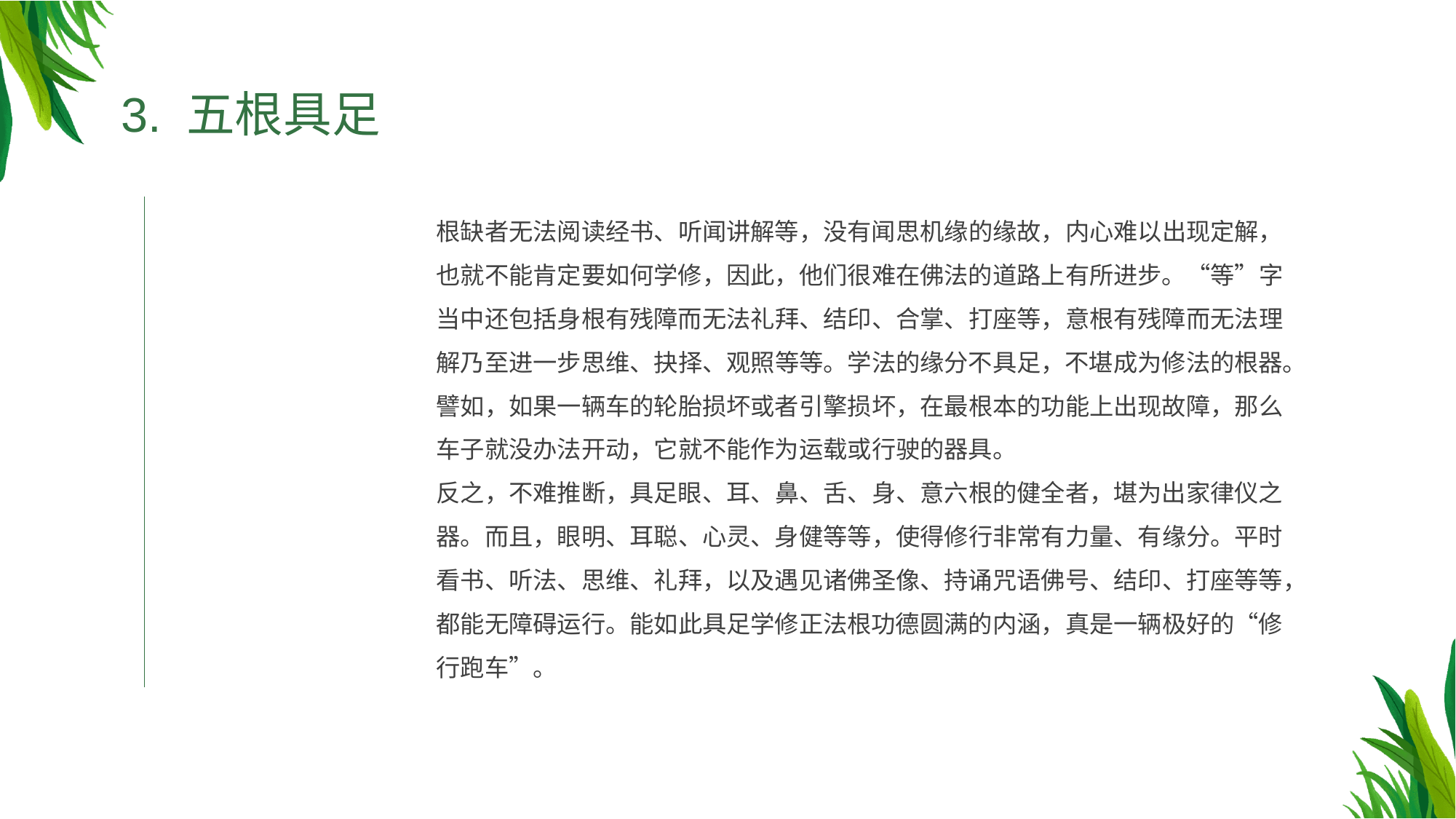

3. 五根具足
根缺者无法阅读经书、听闻讲解等，没有闻思机缘的缘故，内心难以出现定解，也就不能肯定要如何学修，因此，他们很难在佛法的道路上有所进步。“等”字当中还包括身根有残障而无法礼拜、结印、合掌、打座等，意根有残障而无法理解乃至进一步思维、抉择、观照等等。学法的缘分不具足，不堪成为修法的根器。譬如，如果一辆车的轮胎损坏或者引擎损坏，在最根本的功能上出现故障，那么车子就没办法开动，它就不能作为运载或行驶的器具。
反之，不难推断，具足眼、耳、鼻、舌、身、意六根的健全者，堪为出家律仪之器。而且，眼明、耳聪、心灵、身健等等，使得修行非常有力量、有缘分。平时看书、听法、思维、礼拜，以及遇见诸佛圣像、持诵咒语佛号、结印、打座等等，都能无障碍运行。能如此具足学修正法根功德圆满的内涵，真是一辆极好的“修行跑车”。